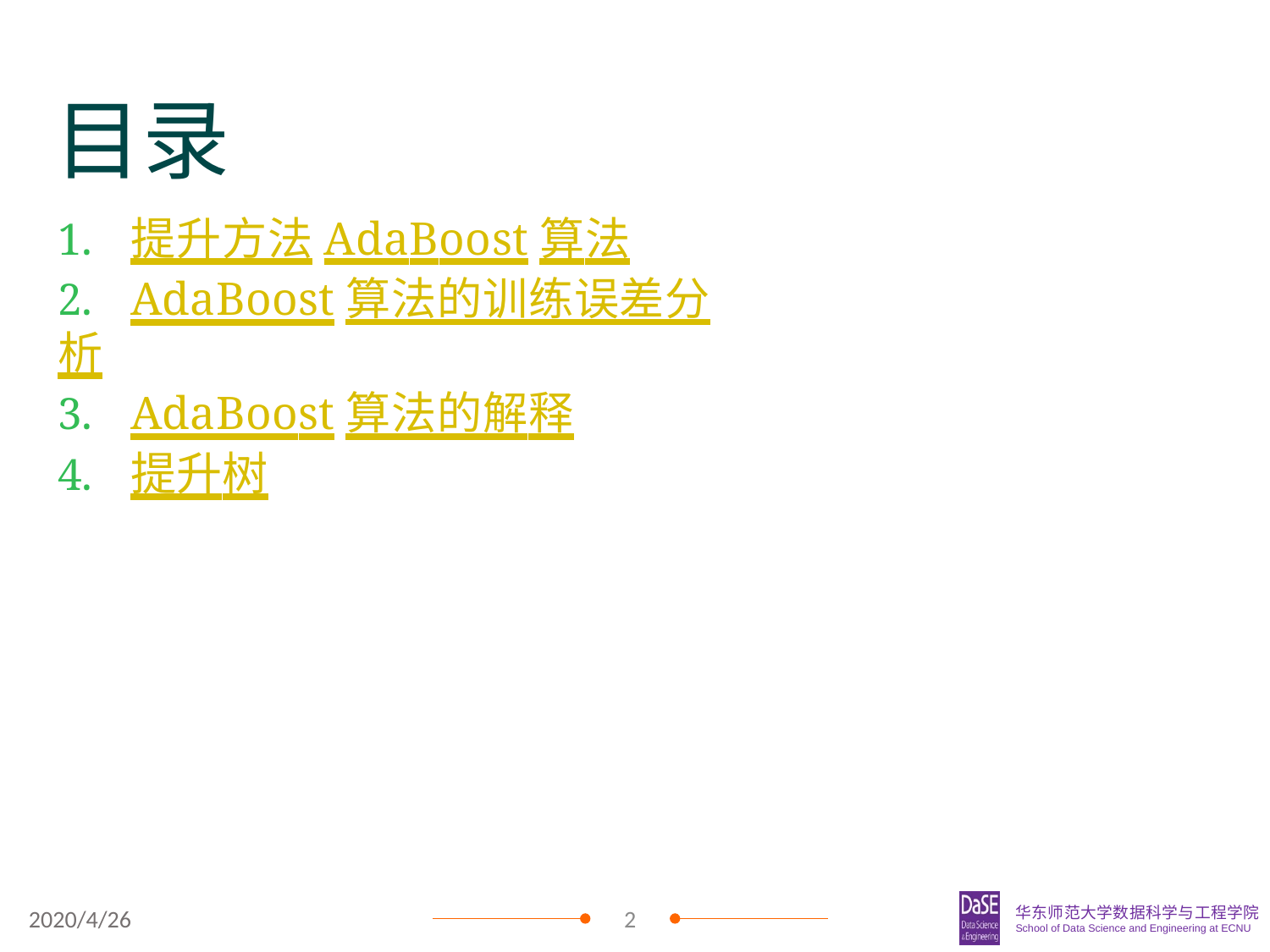

目录
1.	提升方法AdaBoost算法
2.	AdaBoost算法的训练误差分析
3.	AdaBoost算法的解释
4.	提升树